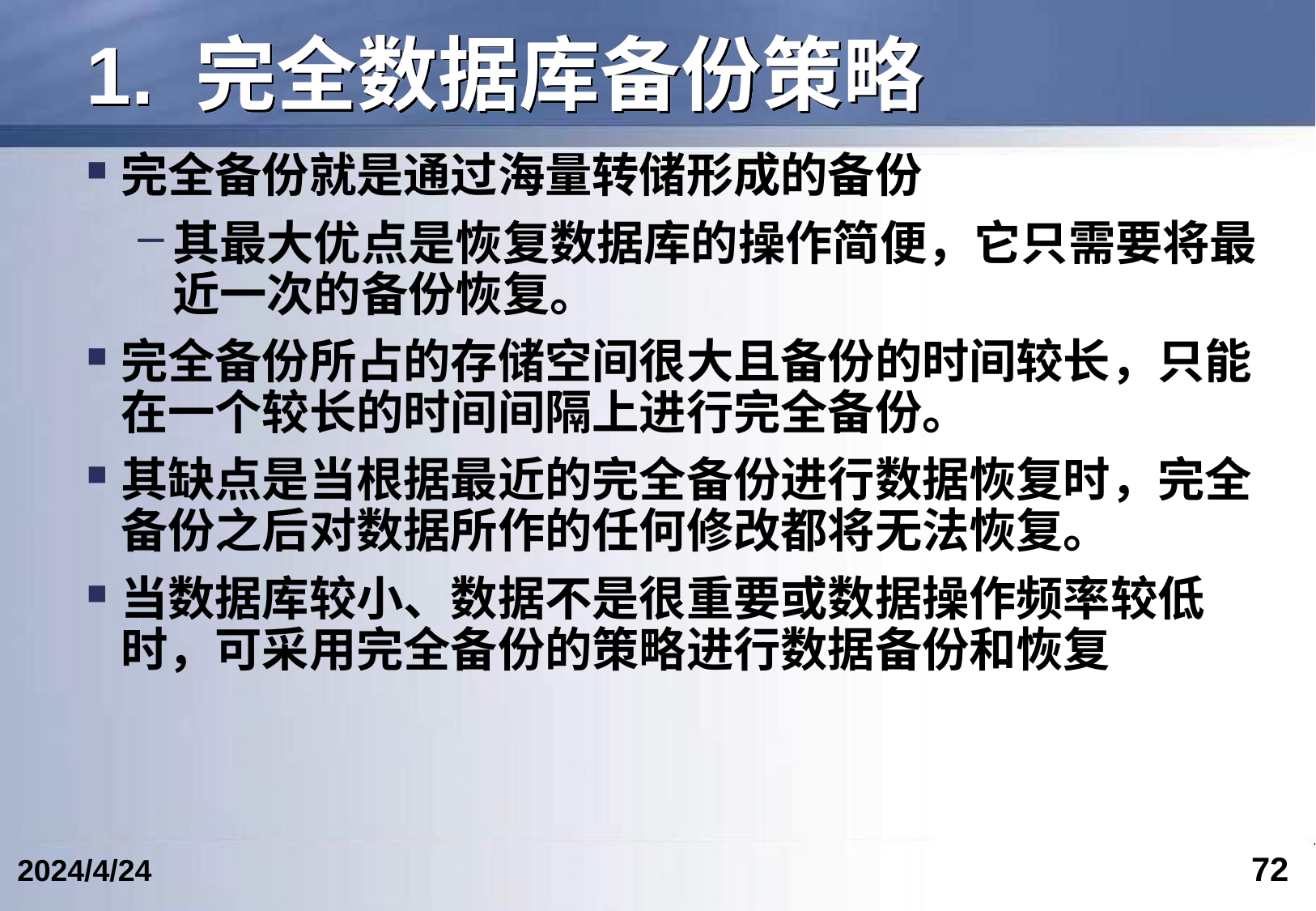

# 1. 完全数据库备份策略
完全备份就是通过海量转储形成的备份
其最大优点是恢复数据库的操作简便，它只需要将最近一次的备份恢复。
完全备份所占的存储空间很大且备份的时间较长，只能在一个较长的时间间隔上进行完全备份。
其缺点是当根据最近的完全备份进行数据恢复时，完全备份之后对数据所作的任何修改都将无法恢复。
当数据库较小、数据不是很重要或数据操作频率较低时，可采用完全备份的策略进行数据备份和恢复
72
2024/4/24